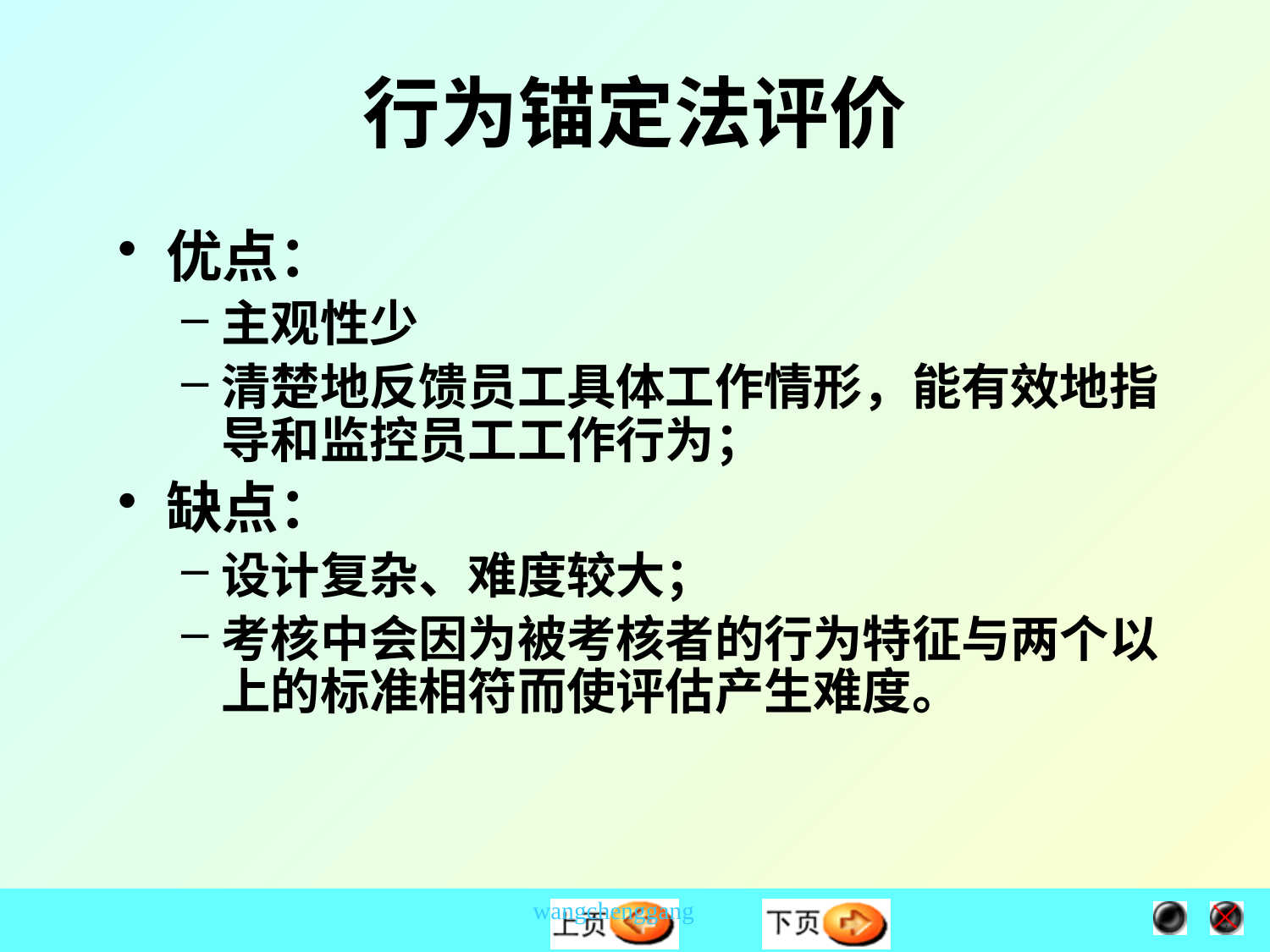

# 行为锚定法评价
优点：
主观性少
清楚地反馈员工具体工作情形，能有效地指导和监控员工工作行为；
缺点：
设计复杂、难度较大；
考核中会因为被考核者的行为特征与两个以上的标准相符而使评估产生难度。
wangchenggang